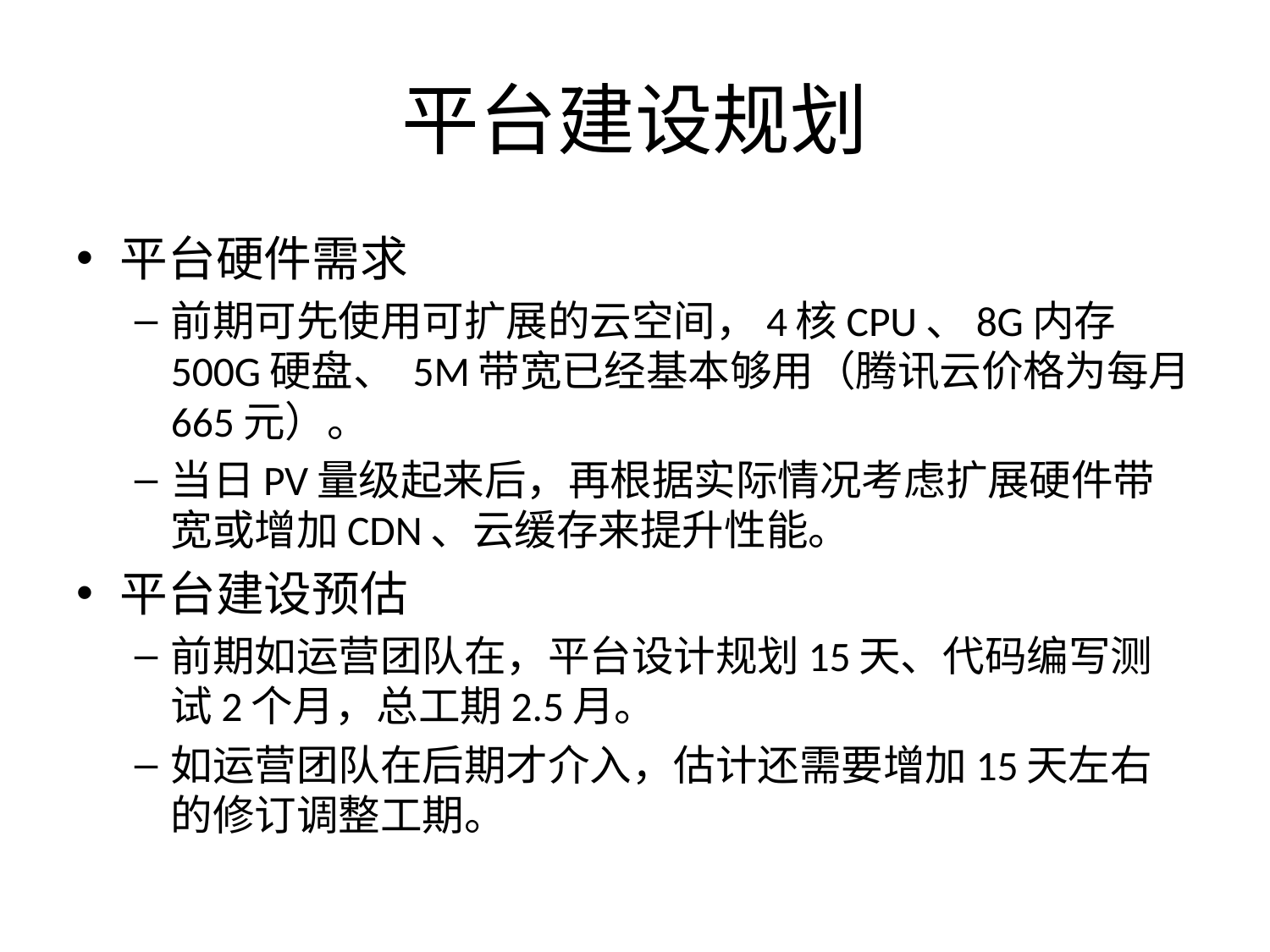

# 平台建设规划
平台硬件需求
前期可先使用可扩展的云空间，4核CPU、8G内存500G硬盘、 5M带宽已经基本够用（腾讯云价格为每月665元）。
当日PV量级起来后，再根据实际情况考虑扩展硬件带宽或增加CDN、云缓存来提升性能。
平台建设预估
前期如运营团队在，平台设计规划15天、代码编写测试2个月，总工期2.5月。
如运营团队在后期才介入，估计还需要增加15天左右的修订调整工期。